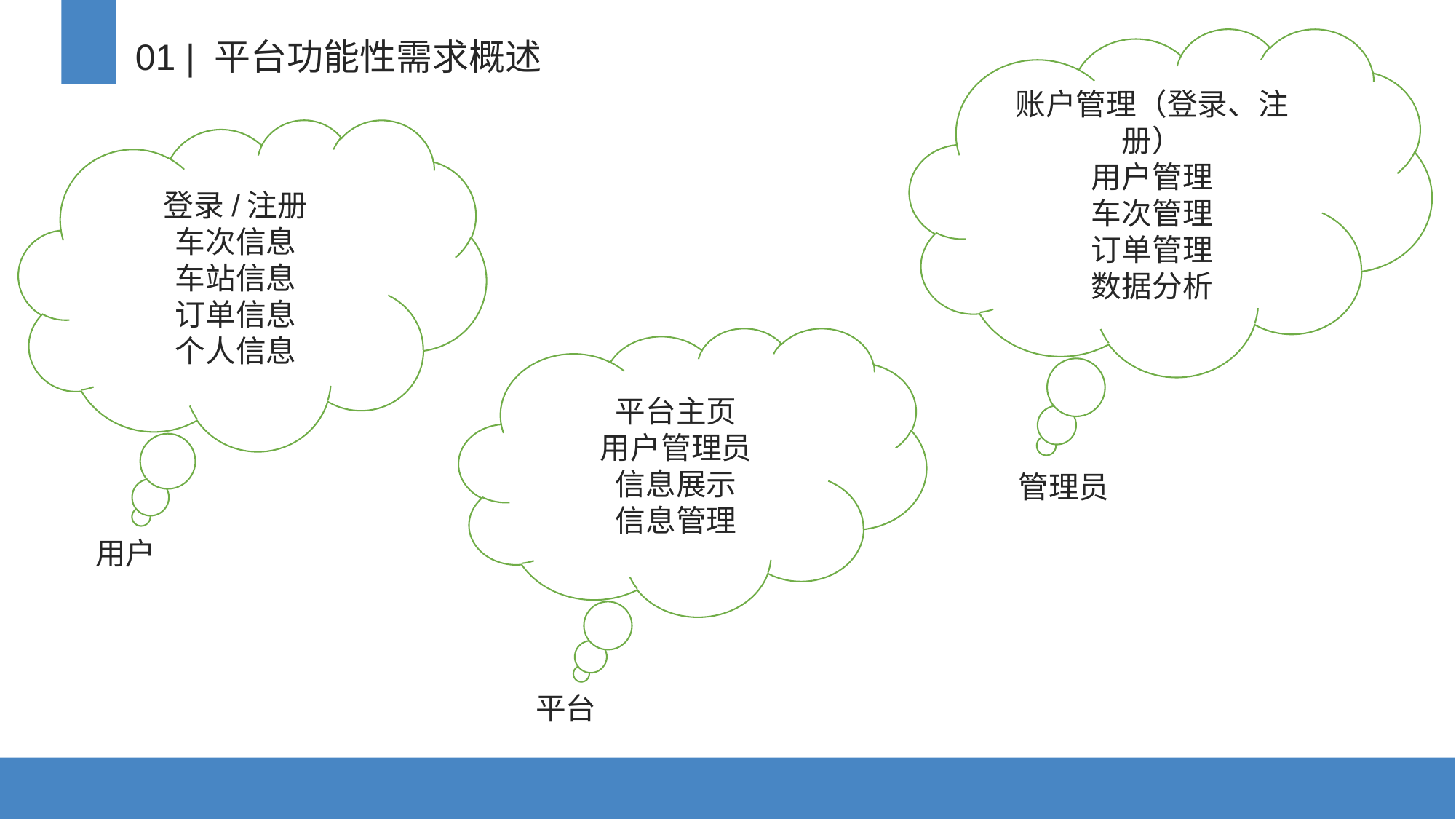

01 | 平台功能性需求概述
账户管理（登录、注册）
用户管理
车次管理
订单管理
数据分析
管理员
登录/注册
车次信息
车站信息
订单信息
个人信息
用户
平台主页
用户管理员
信息展示
信息管理
平台